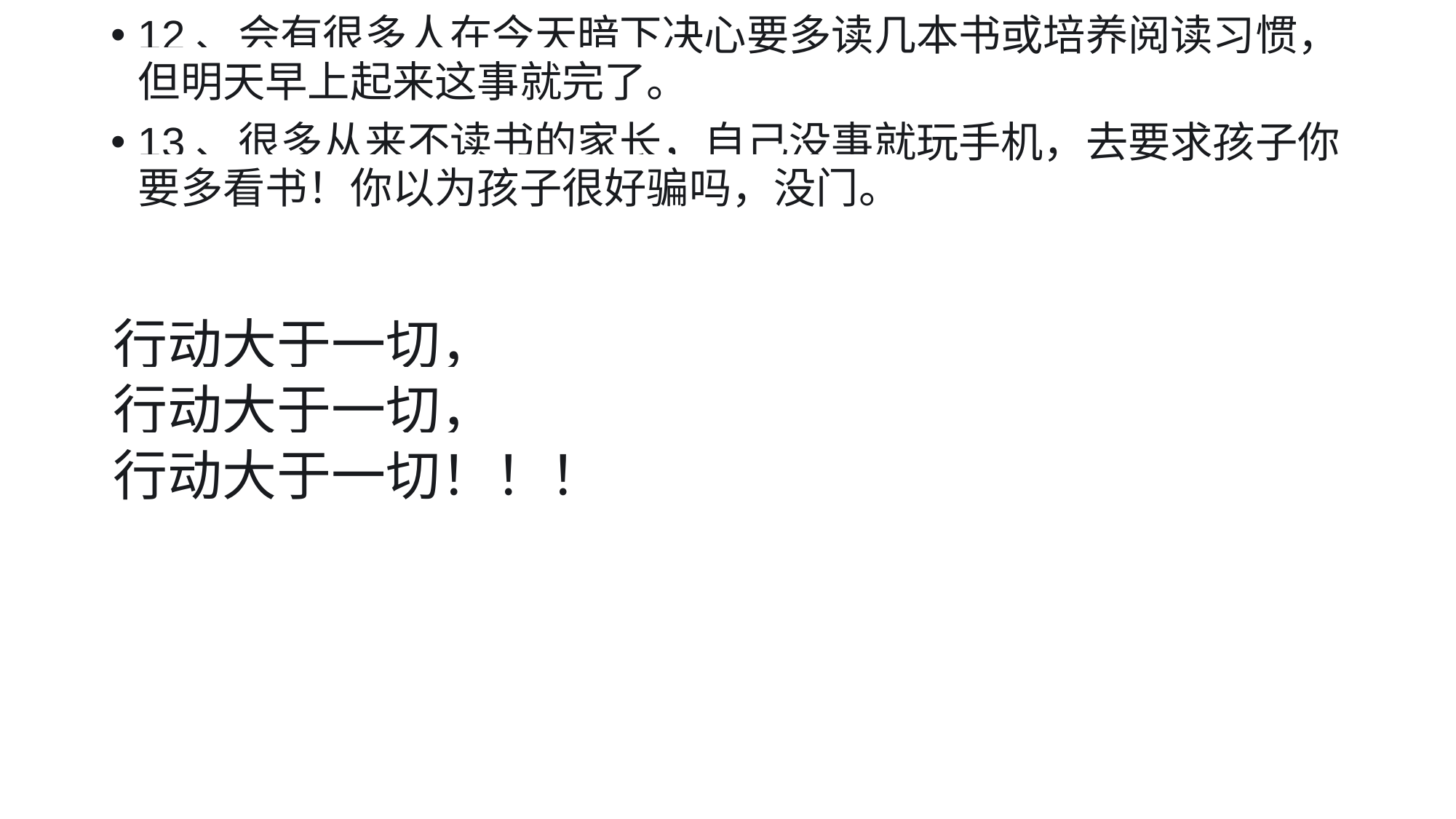

1、阅读不需要等待，不需要特定时间再去看，别跟风。跟风的人大都很少读书。
2、多读书不一定能让你赚到钱。读书跟赚钱并不是因果关系。
3、阅读是一种长期行为，不要指望看几十本、几百本或者读上12年时间就能产生什么变化。
4、对阅读来说，速度完全不重要，读慢一点，坚持多思考、多总结、多输出。但这是正确的废话，大多数人看完一本书就已经不错了，能做个书摘录或笔记的人都非常少。
5、别太在意数量，也别在意每天读多少页，能象刷牙洗脸一下坚持读下去才行
6、绝大多数人都是走马观花，并不知道如何阅读或者说知道阅读方法，但并没有真正做到。
7、阅读相对其它爱好，实际非常廉价，但大多数人很少舍得花钱买书。
8、别在阅读上取巧，别以为听过一本书的音频、看完篇读书笔记、思维导图、PPT之类的东西，就算看了或者了解这本书的内容，别做梦了。觉得哪本书不错，自己买一本，多读几遍。
9、别在速读上花时间，也别买任何速读课程，这是智商税，完全无用。
10、真正的阅读很艰难，是在跟自己过不去。但只有读这样的书才会对自己有帮助。
11、对于大多数书单，特别是一下列出几十本上百本的。估计几万或几十万人才有可能会有几个人真正读完。99.99%的人都停留在转发个朋友圈或收藏一下就完成使命了。
12、会有很多人在今天暗下决心要多读几本书或培养阅读习惯，但明天早上起来这事就完了。
13、很多从来不读书的家长，自己没事就玩手机，去要求孩子你要多看书！你以为孩子很好骗吗，没门。

行动大于一切，
行动大于一切，
行动大于一切！！！